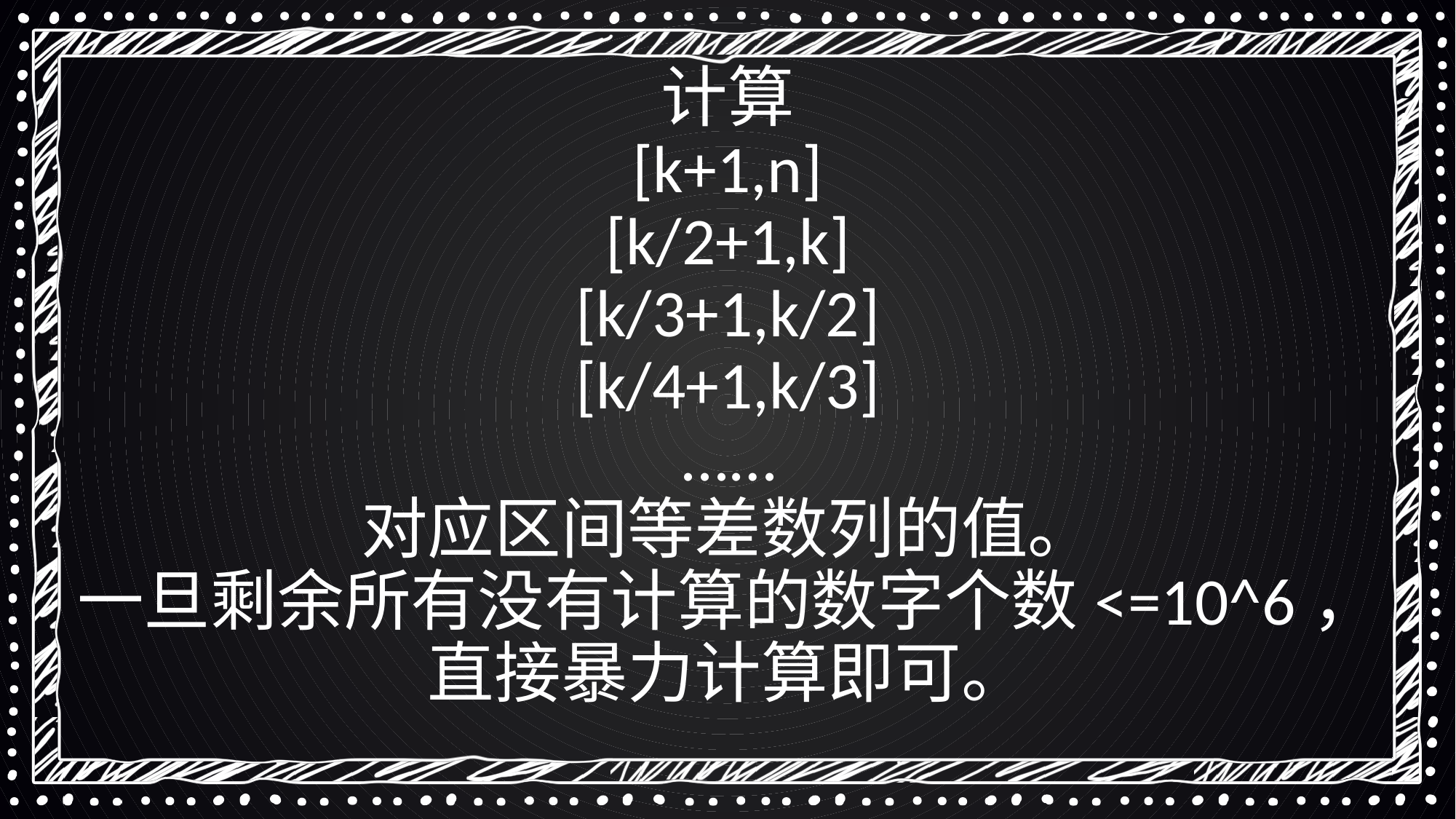

计算
[k+1,n]
[k/2+1,k]
[k/3+1,k/2]
[k/4+1,k/3]
...…
对应区间等差数列的值。
一旦剩余所有没有计算的数字个数<=10^6，直接暴力计算即可。